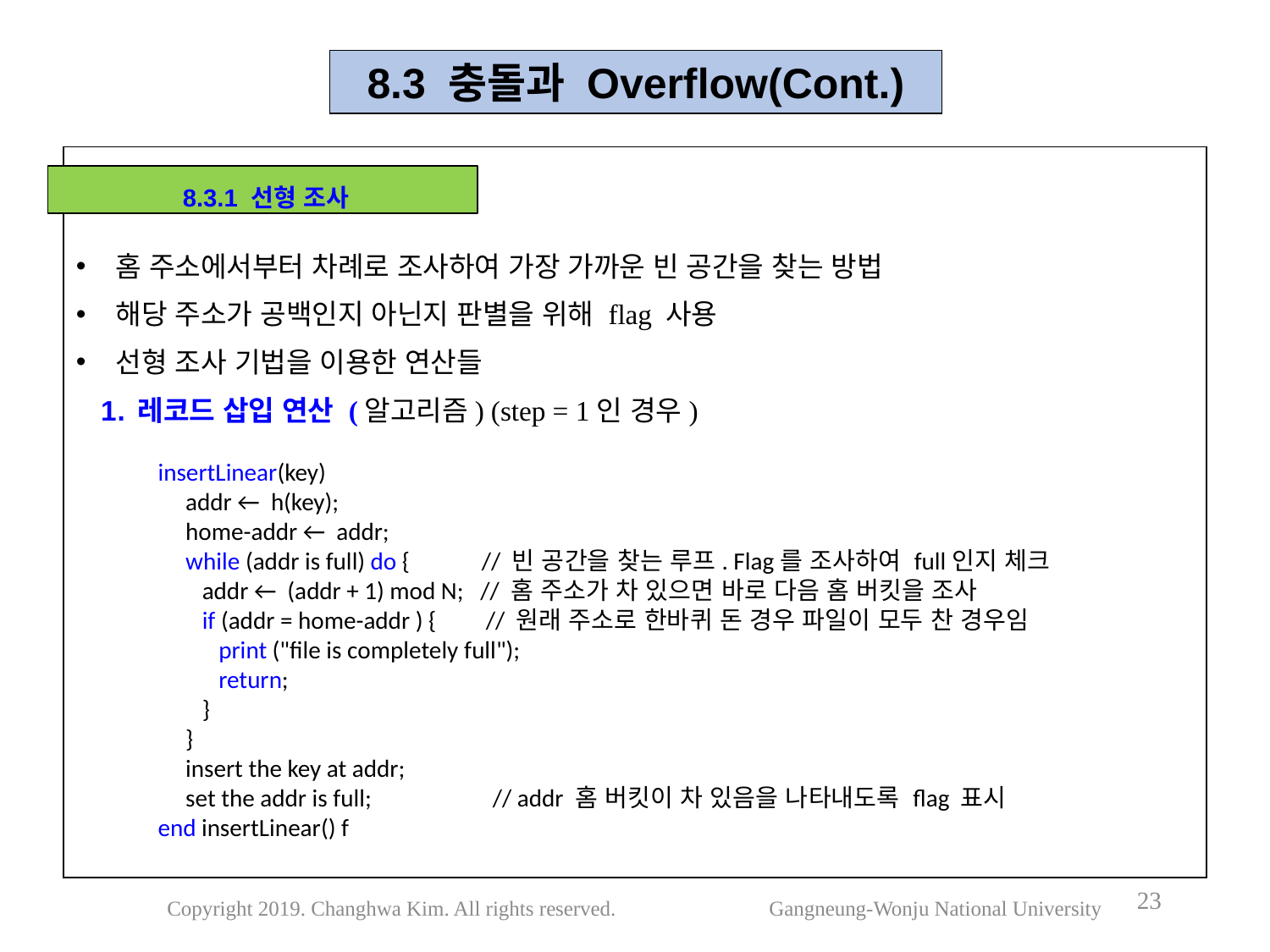

8.3 충돌과 Overflow(Cont.)

홈 주소에서부터 차례로 조사하여 가장 가까운 빈 공간을 찾는 방법
해당 주소가 공백인지 아닌지 판별을 위해 flag 사용
선형 조사 기법을 이용한 연산들
레코드 삽입 연산 (알고리즘) (step = 1인 경우)

 8.3.1 선형 조사
insertLinear(key)
     addr ←  h(key);
     home-addr ←  addr;
     while (addr is full) do {             // 빈 공간을 찾는 루프. Flag를 조사하여 full인지 체크
        addr ←  (addr + 1) mod N;   // 홈 주소가 차 있으면 바로 다음 홈 버킷을 조사
        if (addr = home-addr ) {         // 원래 주소로 한바퀴 돈 경우 파일이 모두 찬 경우임
           print ("file is completely full");
           return;
        }
     }
     insert the key at addr;
     set the addr is full;                      // addr 홈 버킷이 차 있음을 나타내도록 flag 표시
end insertLinear() f
23
Copyright 2019. Changhwa Kim. All rights reserved.                             Gangneung-Wonju National University